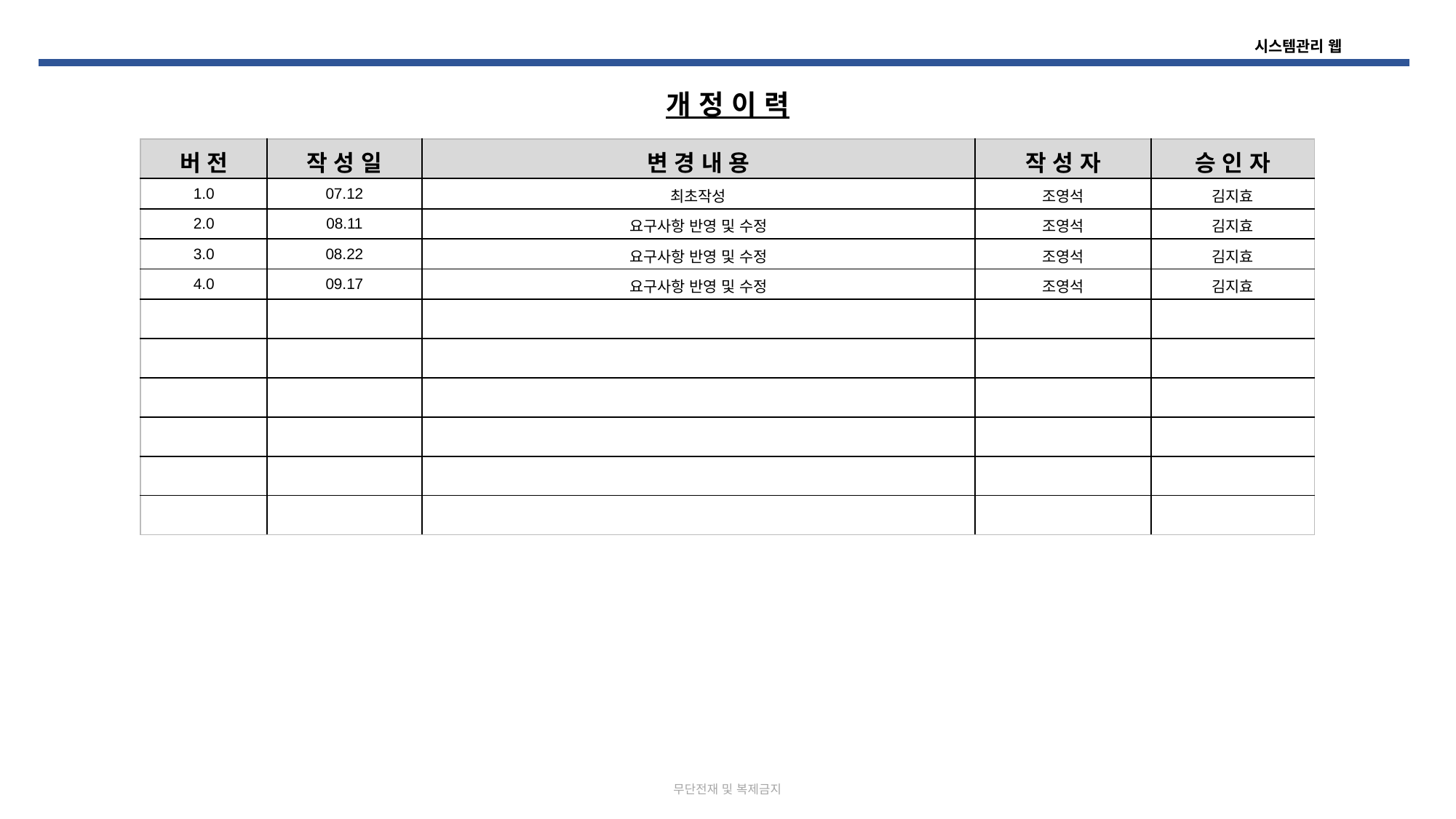

개 정 이 력
| 버 전 | 작 성 일 | 변 경 내 용 | 작 성 자 | 승 인 자 |
| --- | --- | --- | --- | --- |
| 1.0 | 07.12 | 최초작성 | 조영석 | 김지효 |
| 2.0 | 08.11 | 요구사항 반영 및 수정 | 조영석 | 김지효 |
| 3.0 | 08.22 | 요구사항 반영 및 수정 | 조영석 | 김지효 |
| 4.0 | 09.17 | 요구사항 반영 및 수정 | 조영석 | 김지효 |
|  |  |  |  |  |
|  |  |  |  |  |
|  |  |  |  |  |
|  |  |  |  |  |
|  |  |  |  |  |
|  |  |  |  |  |